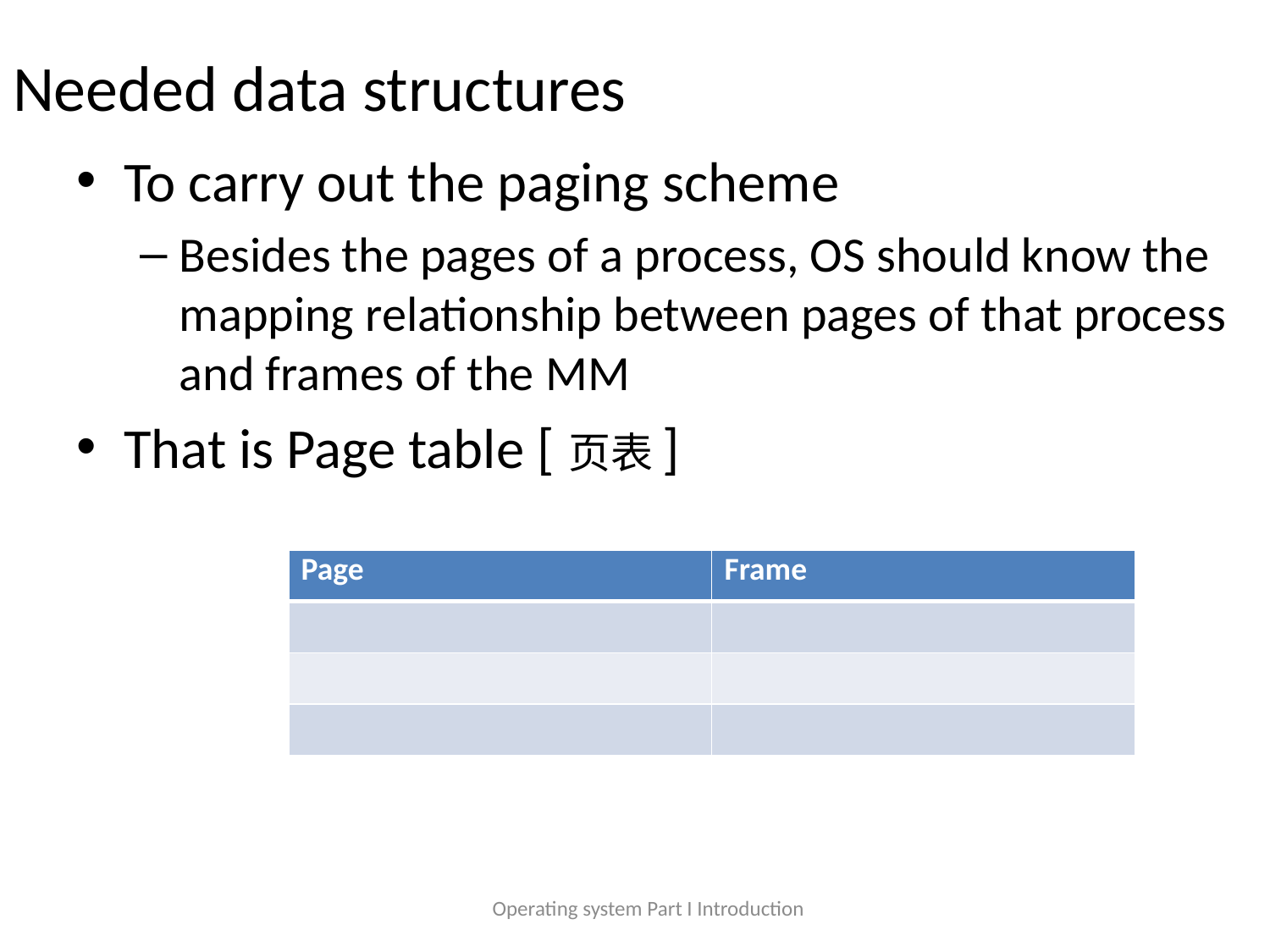

# Needed data structures
To carry out the paging scheme
Besides the pages of a process, OS should know the mapping relationship between pages of that process and frames of the MM
That is Page table [页表]

| Page | Frame |
| --- | --- |
|  |  |
|  |  |
|  |  |
Operating system Part I Introduction